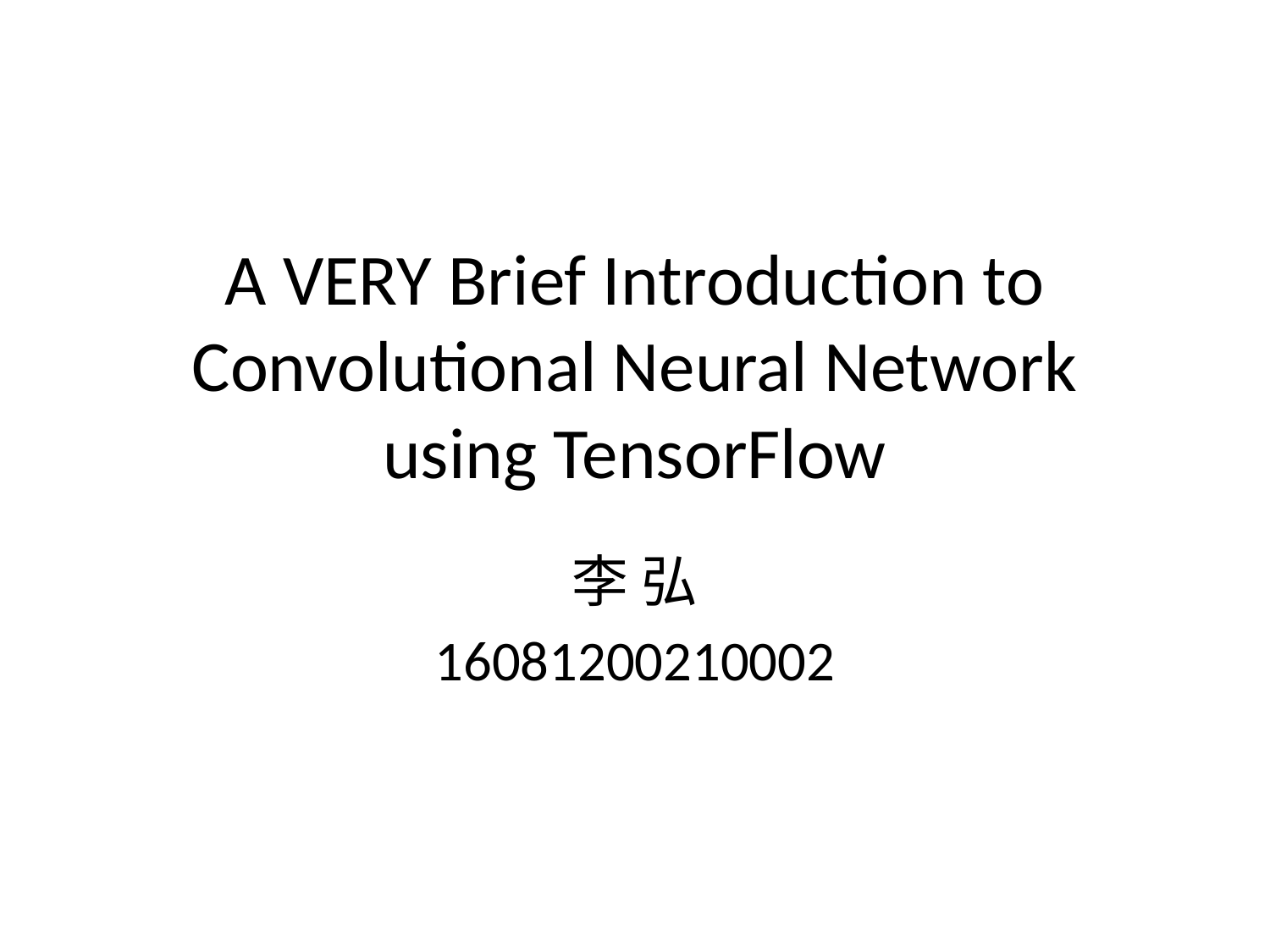

# A VERY Brief Introduction to Convolutional Neural Network using TensorFlow
李 弘
16081200210002